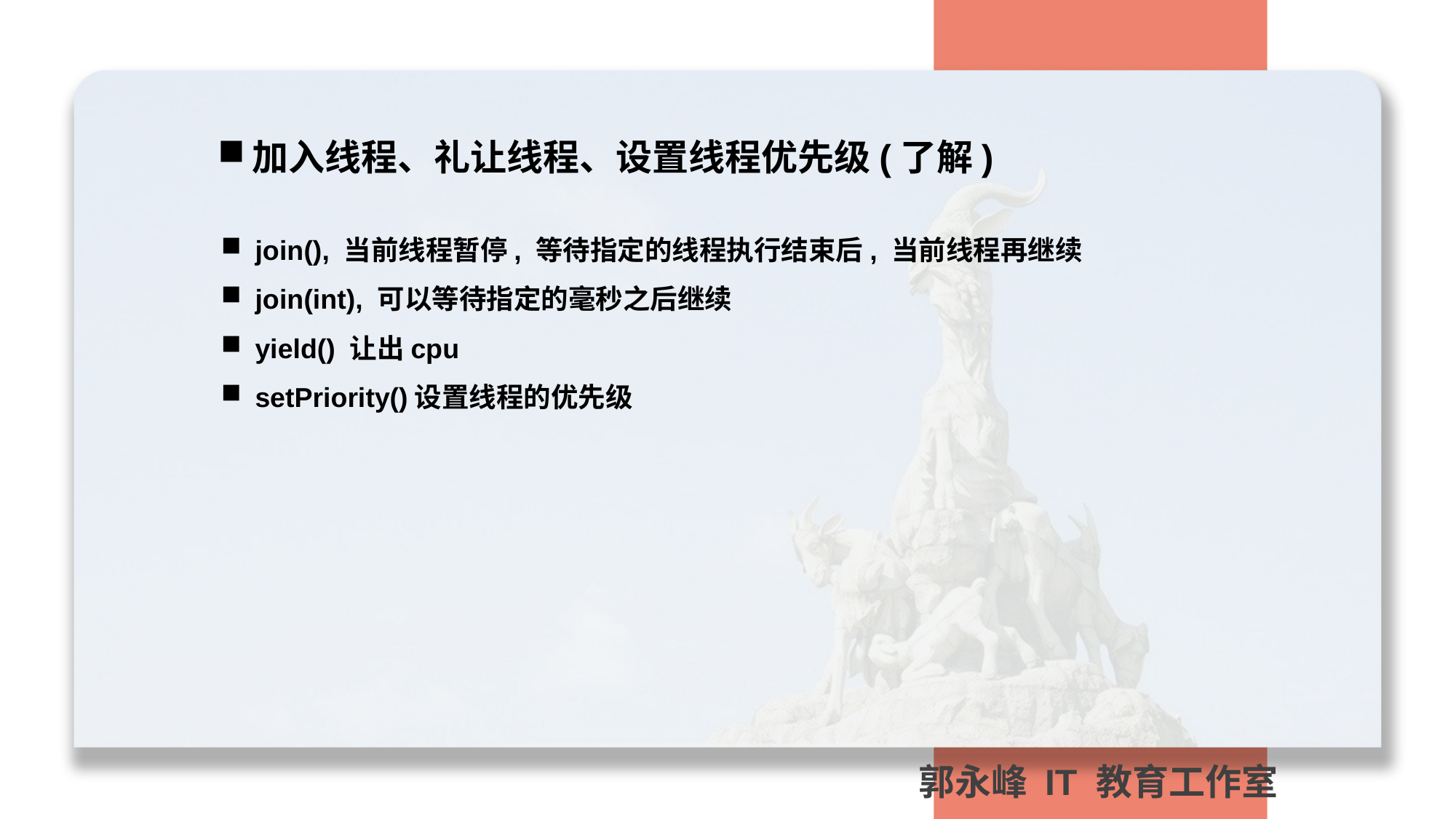

加入线程、礼让线程、设置线程优先级(了解)
join(), 当前线程暂停, 等待指定的线程执行结束后, 当前线程再继续
join(int), 可以等待指定的毫秒之后继续
yield() 让出cpu
setPriority()设置线程的优先级